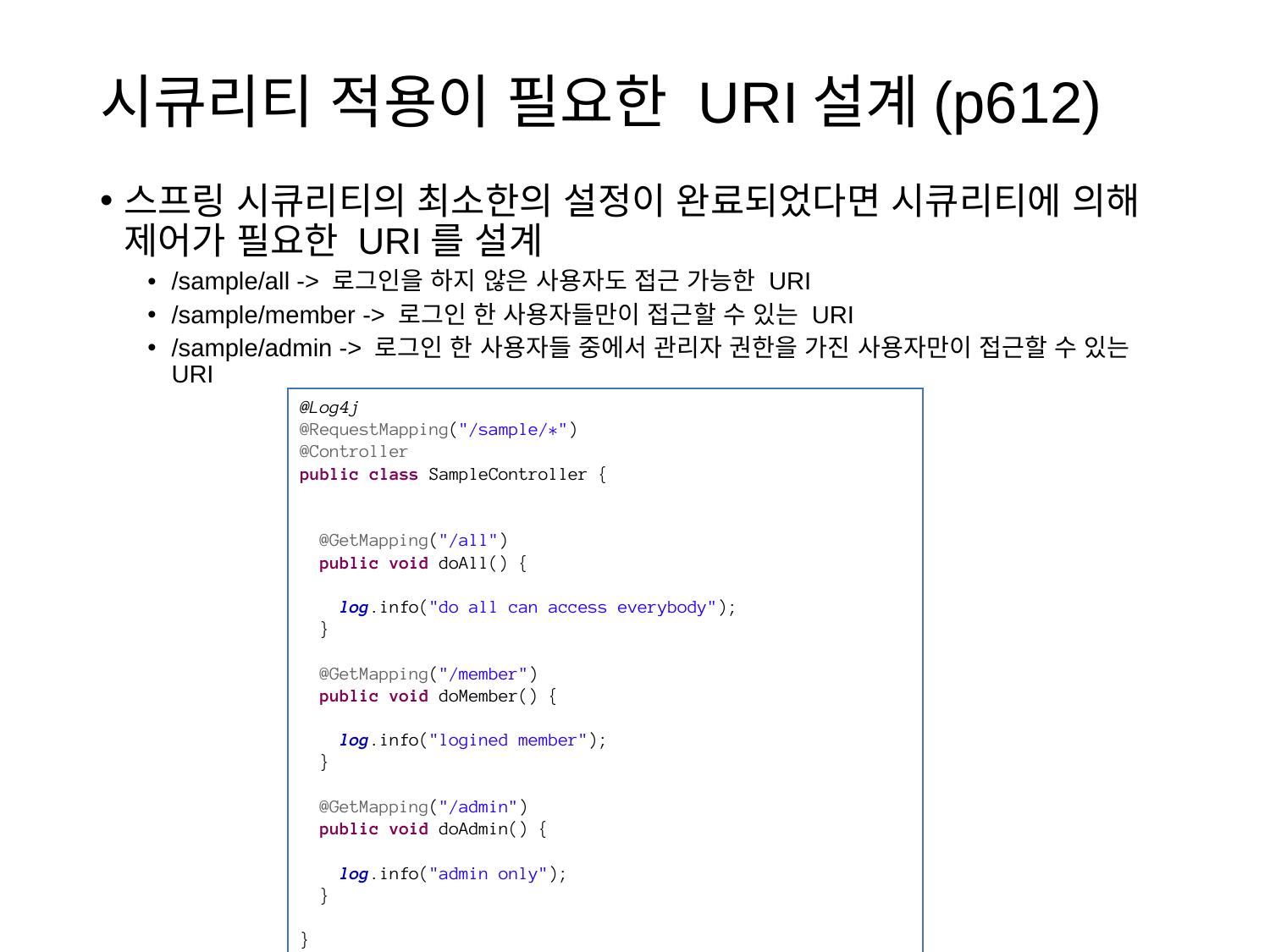

# 시큐리티 적용이 필요한 URI설계(p612)
스프링 시큐리티의 최소한의 설정이 완료되었다면 시큐리티에 의해 제어가 필요한 URI를 설계
/sample/all -> 로그인을 하지 않은 사용자도 접근 가능한 URI
/sample/member -> 로그인 한 사용자들만이 접근할 수 있는 URI
/sample/admin -> 로그인 한 사용자들 중에서 관리자 권한을 가진 사용자만이 접근할 수 있는 URI

@Log4j
@RequestMapping("/sample/*")
@Controller
public class SampleController {

  @GetMapping("/all")
  public void doAll() {

    log.info("do all can access everybody");
  }

  @GetMapping("/member")
  public void doMember() {

    log.info("logined member");
  }

  @GetMapping("/admin")
  public void doAdmin() {

    log.info("admin only");
  }

}